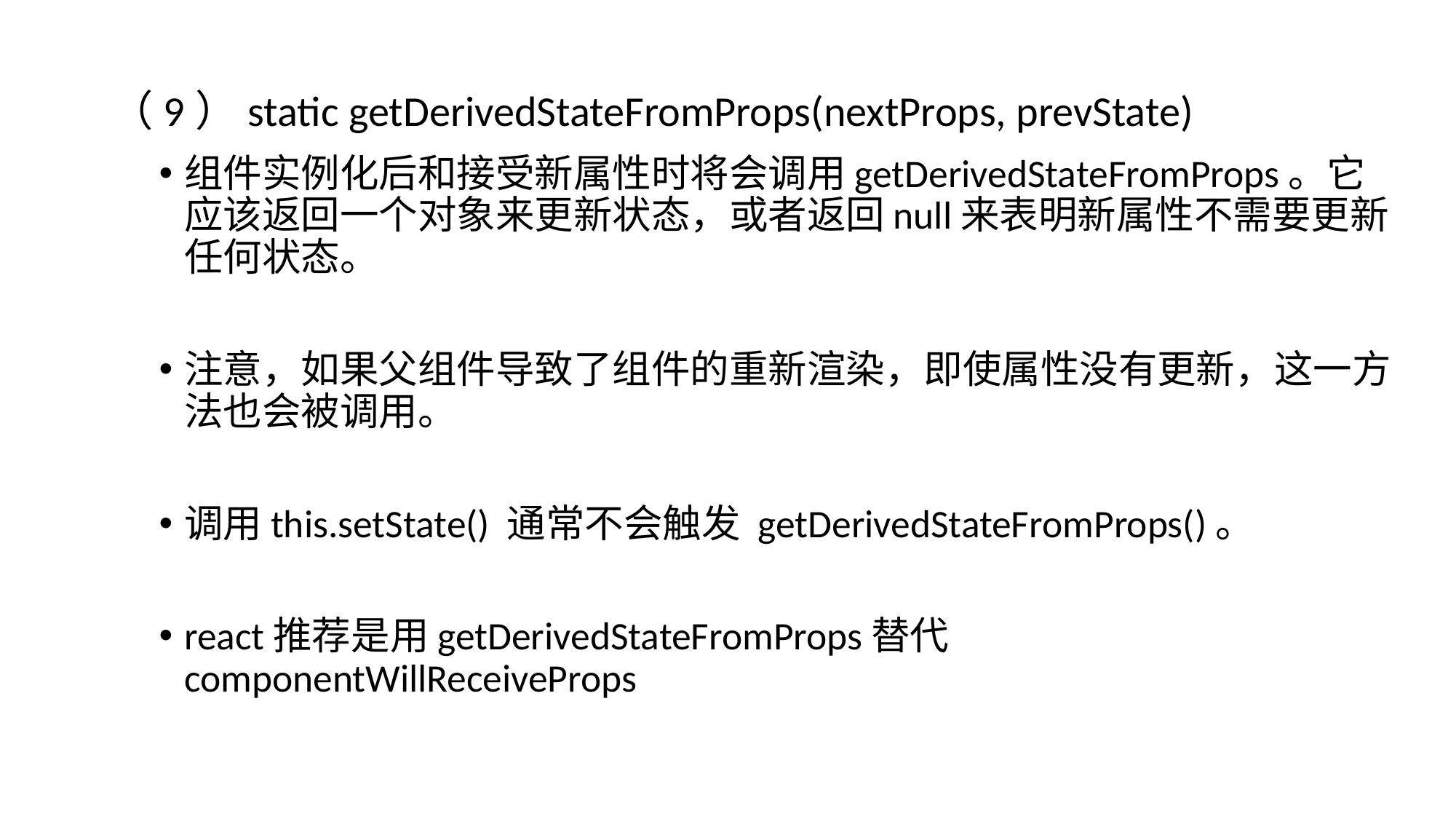

# （9）static getDerivedStateFromProps(nextProps, prevState)
组件实例化后和接受新属性时将会调用getDerivedStateFromProps。它应该返回一个对象来更新状态，或者返回null来表明新属性不需要更新任何状态。

注意，如果父组件导致了组件的重新渲染，即使属性没有更新，这一方法也会被调用。

调用this.setState() 通常不会触发 getDerivedStateFromProps()。

react推荐是用getDerivedStateFromProps替代componentWillReceiveProps